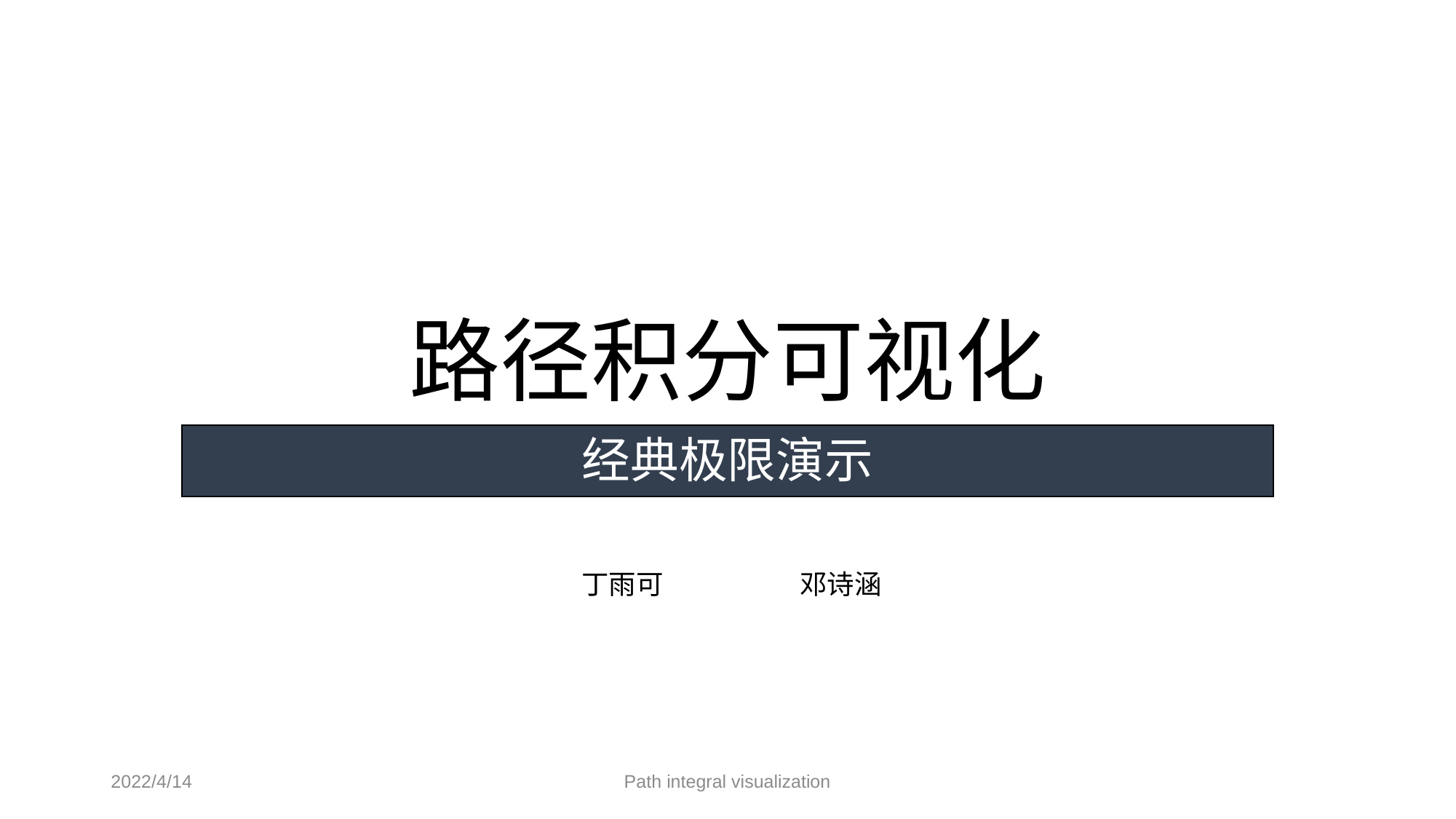

# 路径积分可视化

经典极限演示
丁雨可		邓诗涵
2022/4/14
Path integral visualization
1